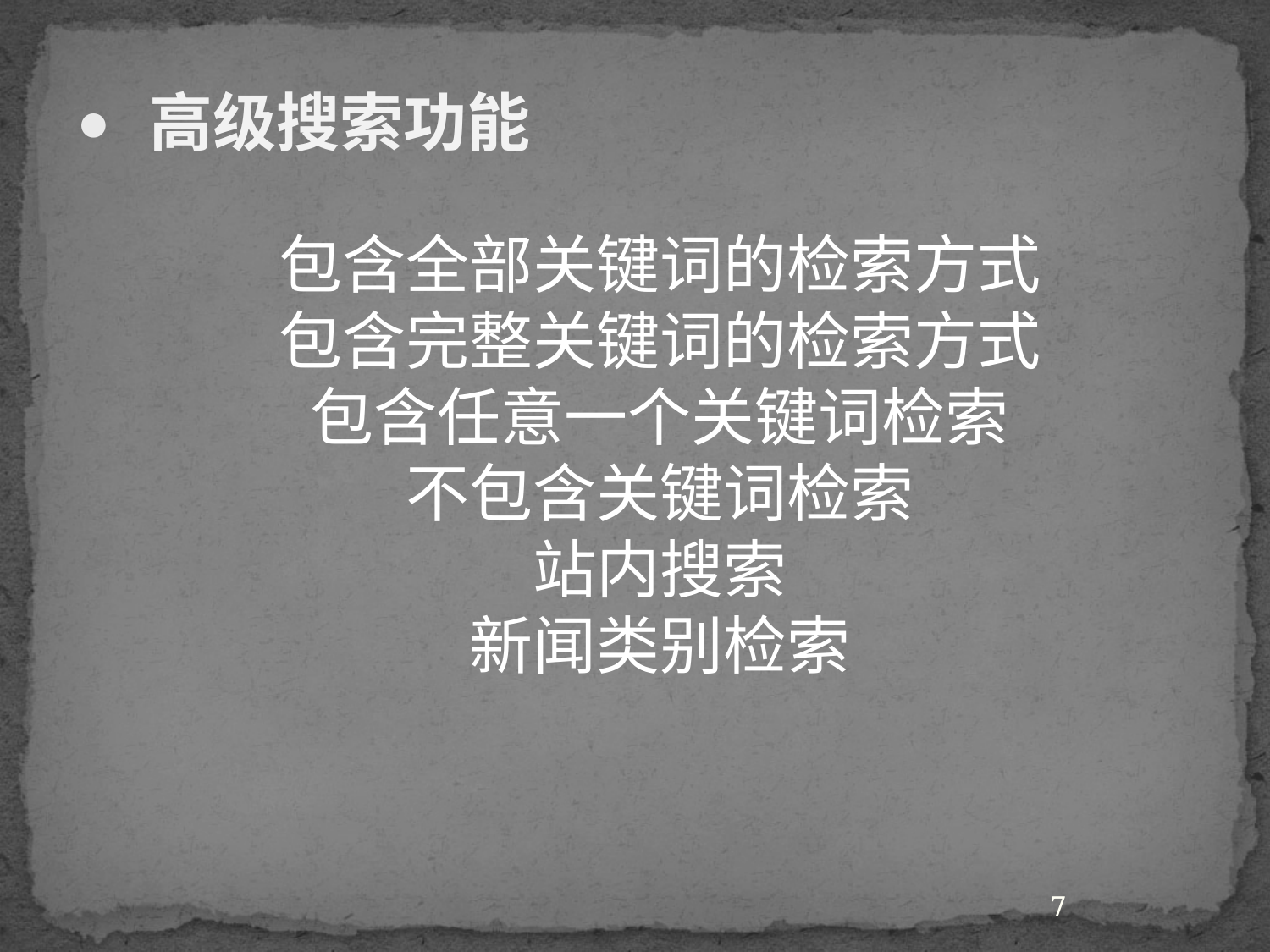

高级搜索功能
●
包含全部关键词的检索方式
包含完整关键词的检索方式
包含任意一个关键词检索
不包含关键词检索
站内搜索
新闻类别检索
7